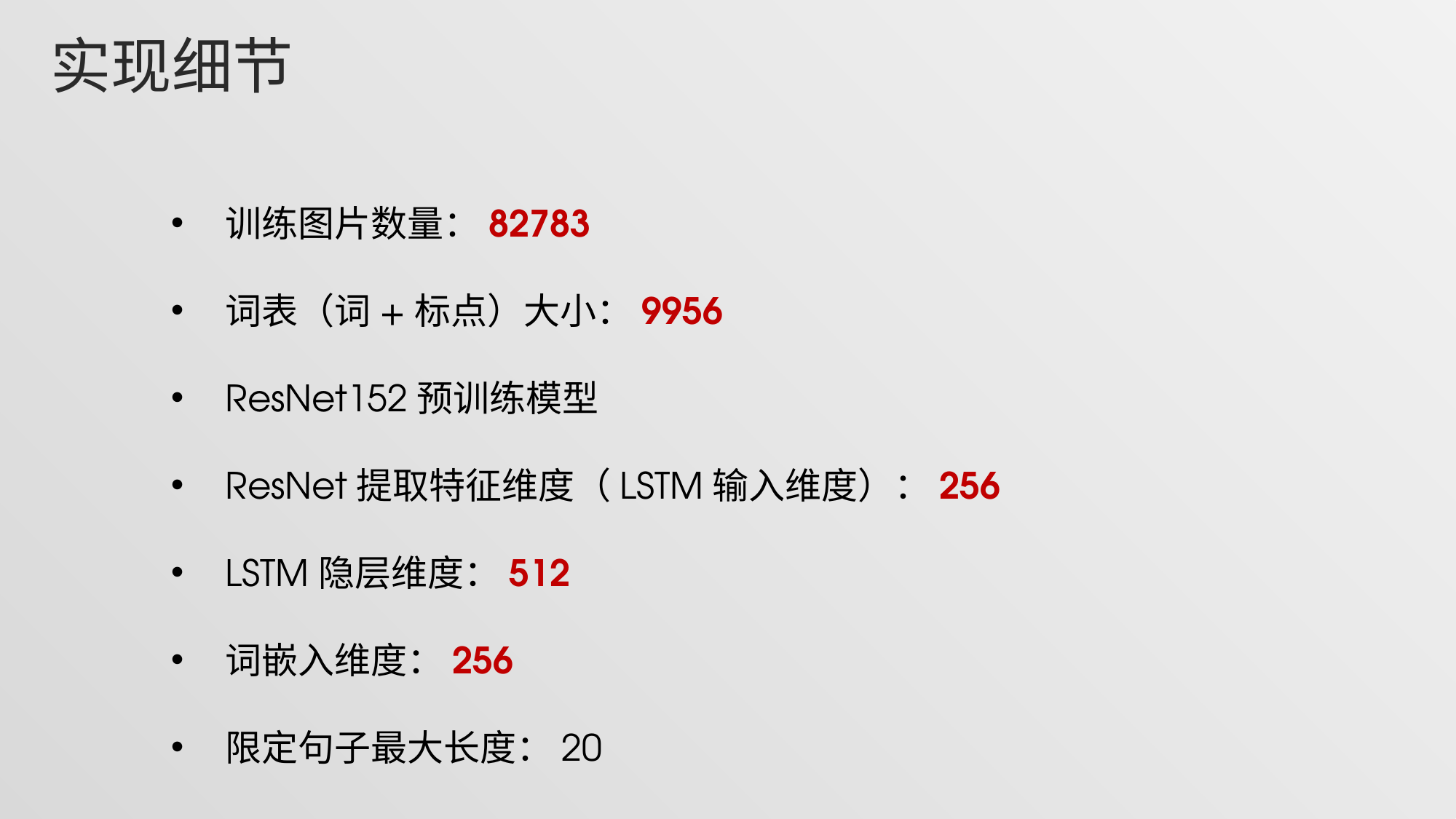

实现细节
训练图片数量：82783
词表（词+标点）大小：9956
ResNet152预训练模型
ResNet提取特征维度（LSTM输入维度）：256
LSTM隐层维度：512
词嵌入维度：256
限定句子最大长度：20